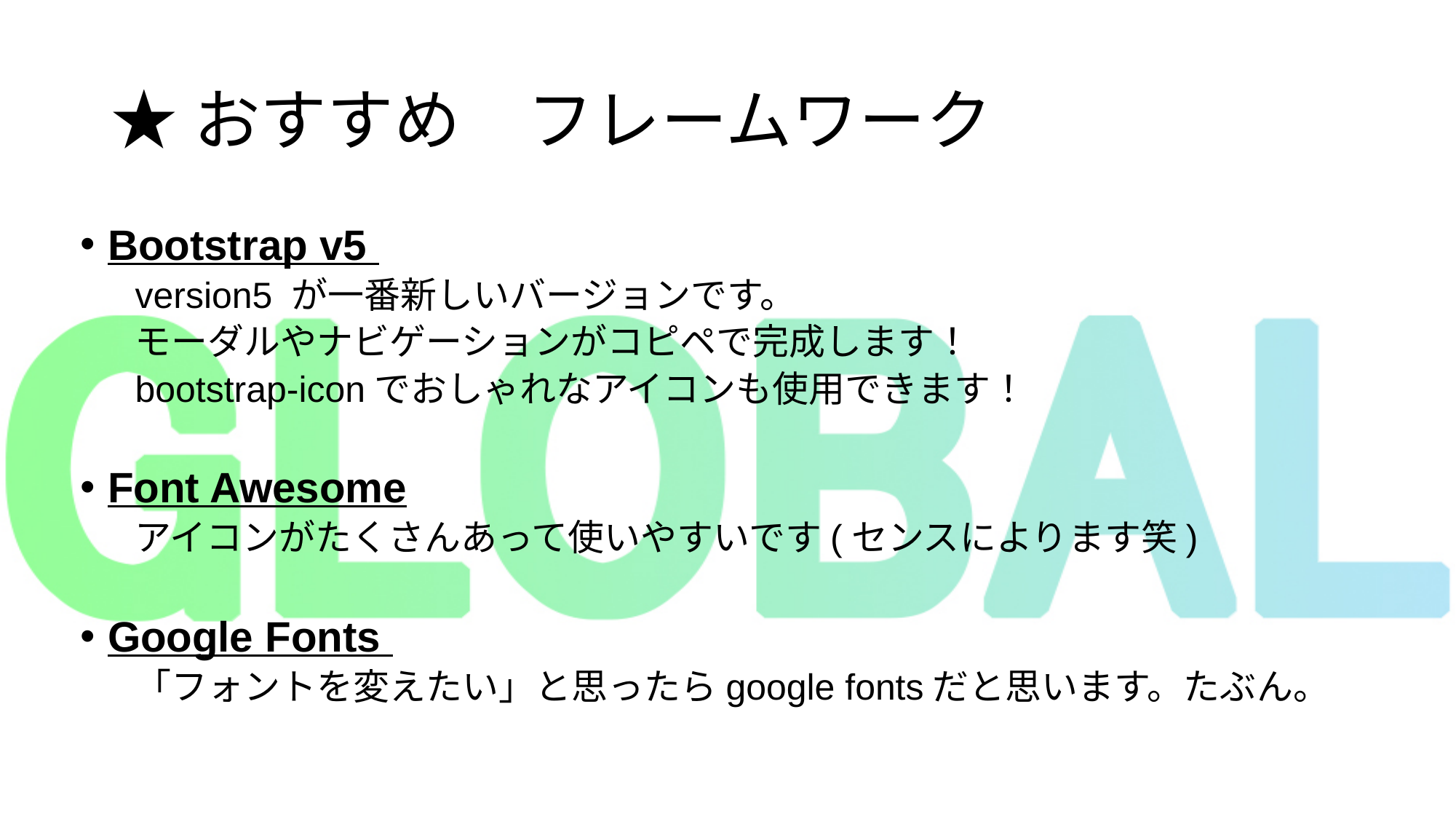

# ★おすすめ　フレームワーク
Bootstrap v5
version5 が一番新しいバージョンです。
モーダルやナビゲーションがコピペで完成します！
bootstrap-iconでおしゃれなアイコンも使用できます！

Font Awesome
アイコンがたくさんあって使いやすいです(センスによります笑)

Google Fonts
「フォントを変えたい」と思ったらgoogle fontsだと思います。たぶん。